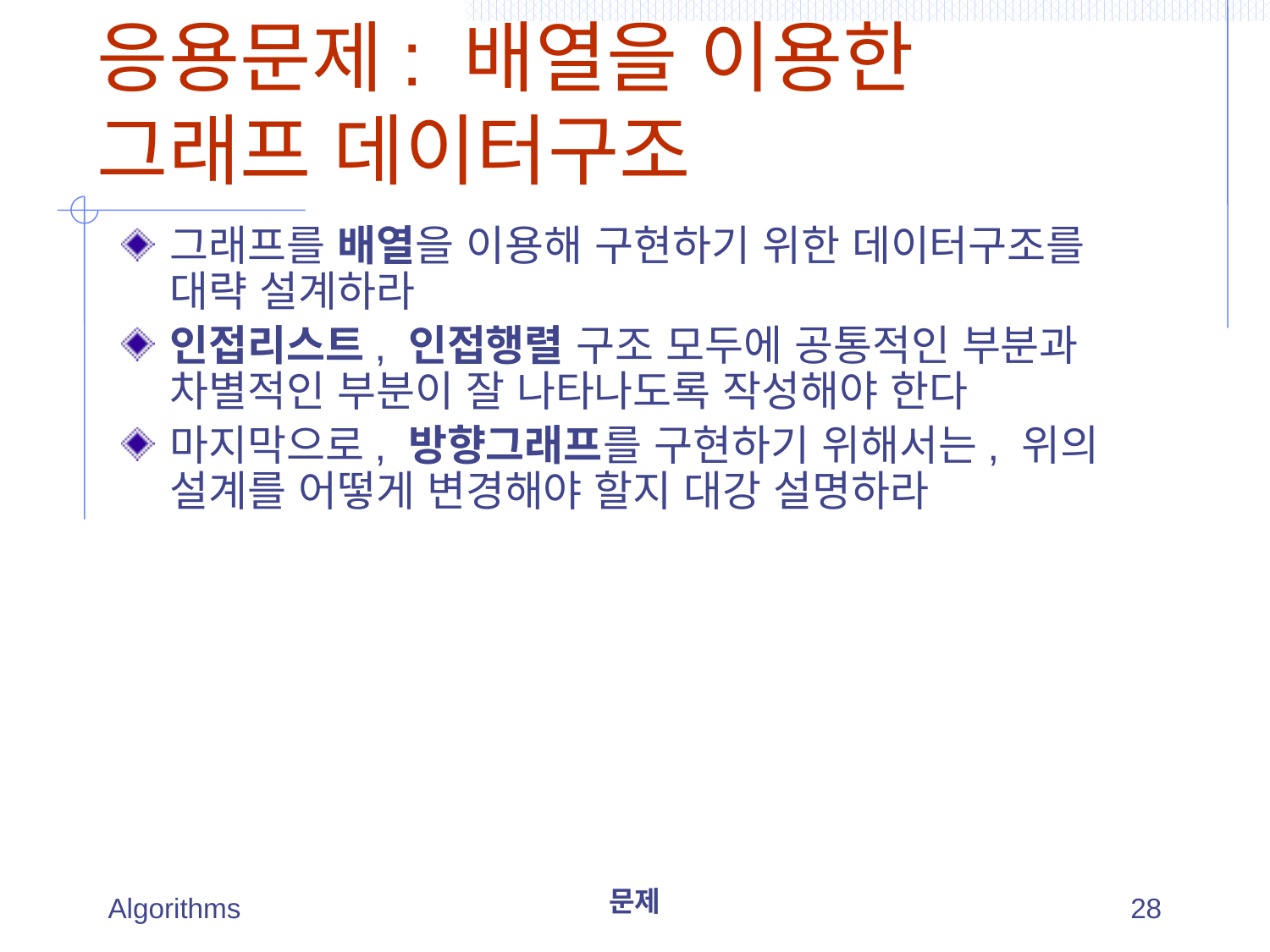

# 응용문제: 배열을 이용한 그래프 데이터구조
그래프를 배열을 이용해 구현하기 위한 데이터구조를 대략 설계하라
인접리스트, 인접행렬 구조 모두에 공통적인 부분과 차별적인 부분이 잘 나타나도록 작성해야 한다
마지막으로, 방향그래프를 구현하기 위해서는, 위의 설계를 어떻게 변경해야 할지 대강 설명하라

Algorithms
문제
28